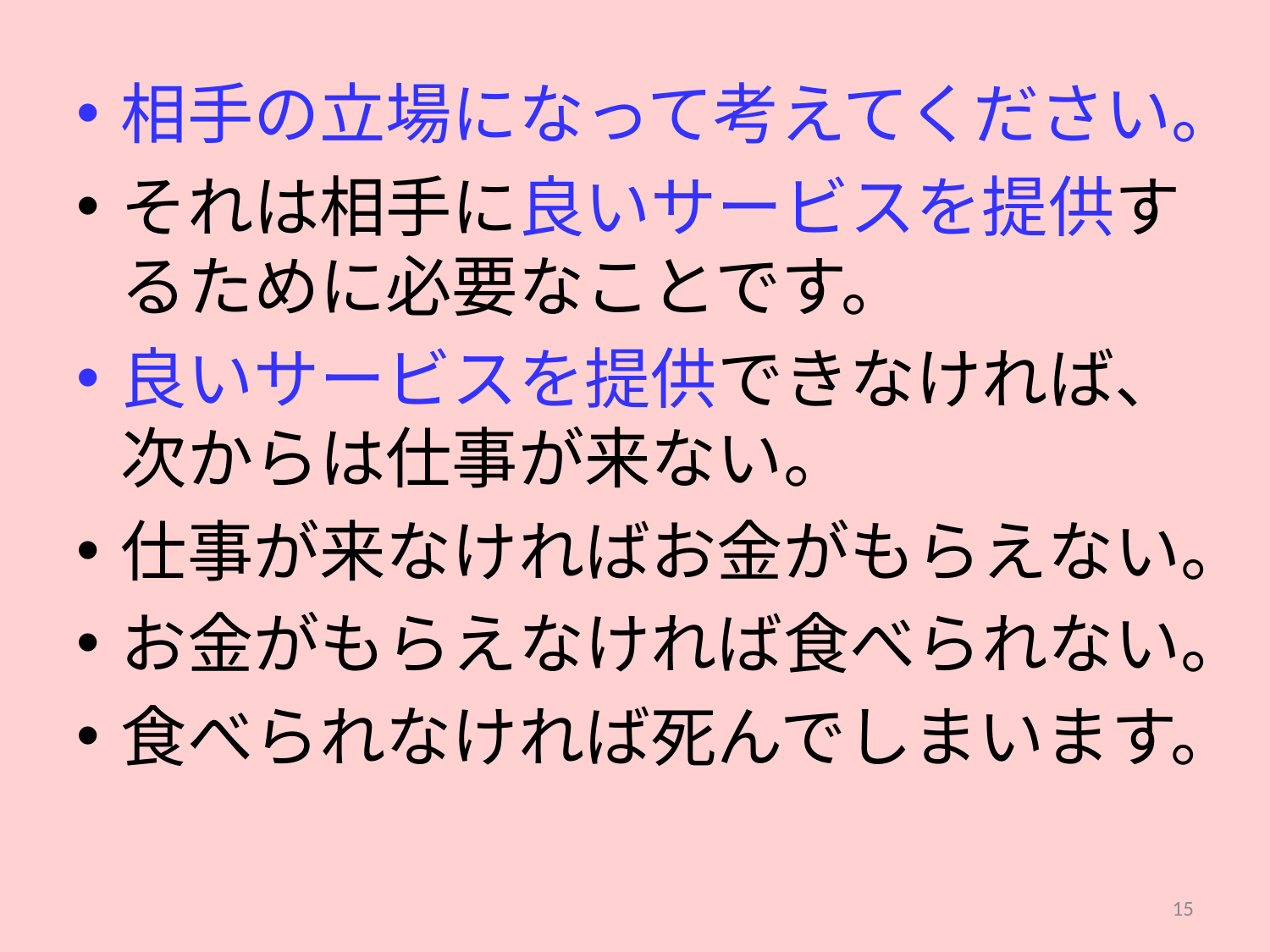

相手の立場になって考えてください。
それは相手に良いサービスを提供するために必要なことです。
良いサービスを提供できなければ、次からは仕事が来ない。
仕事が来なければお金がもらえない。
お金がもらえなければ食べられない。
食べられなければ死んでしまいます。

15